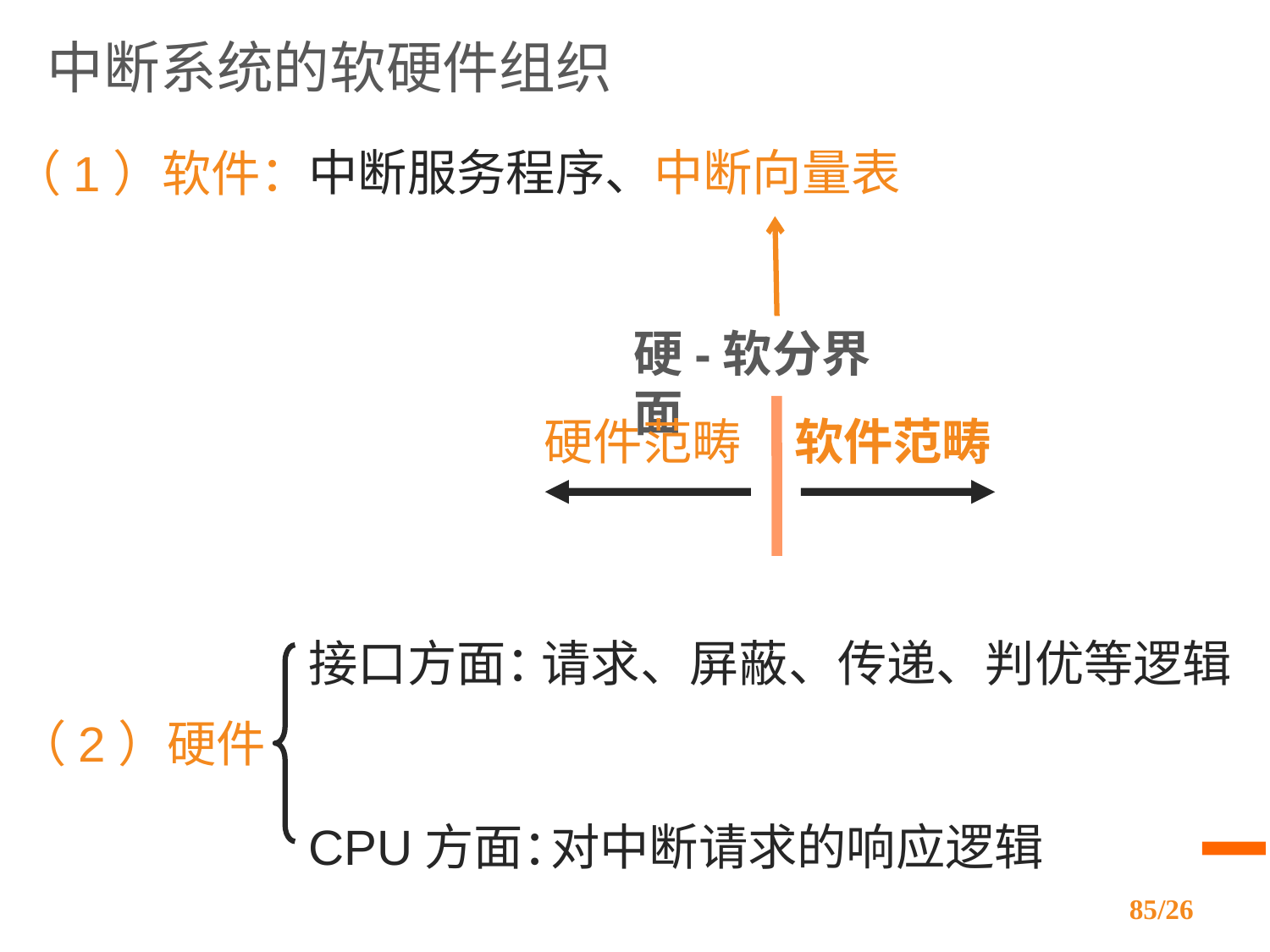

中断系统的软硬件组织
中断服务程序、中断向量表
（1）软件：

硬-软分界面

硬件范畴
软件范畴

接口方面：
请求、屏蔽、传递、判优等逻辑

（2）硬件
CPU方面：
对中断请求的响应逻辑
85/26